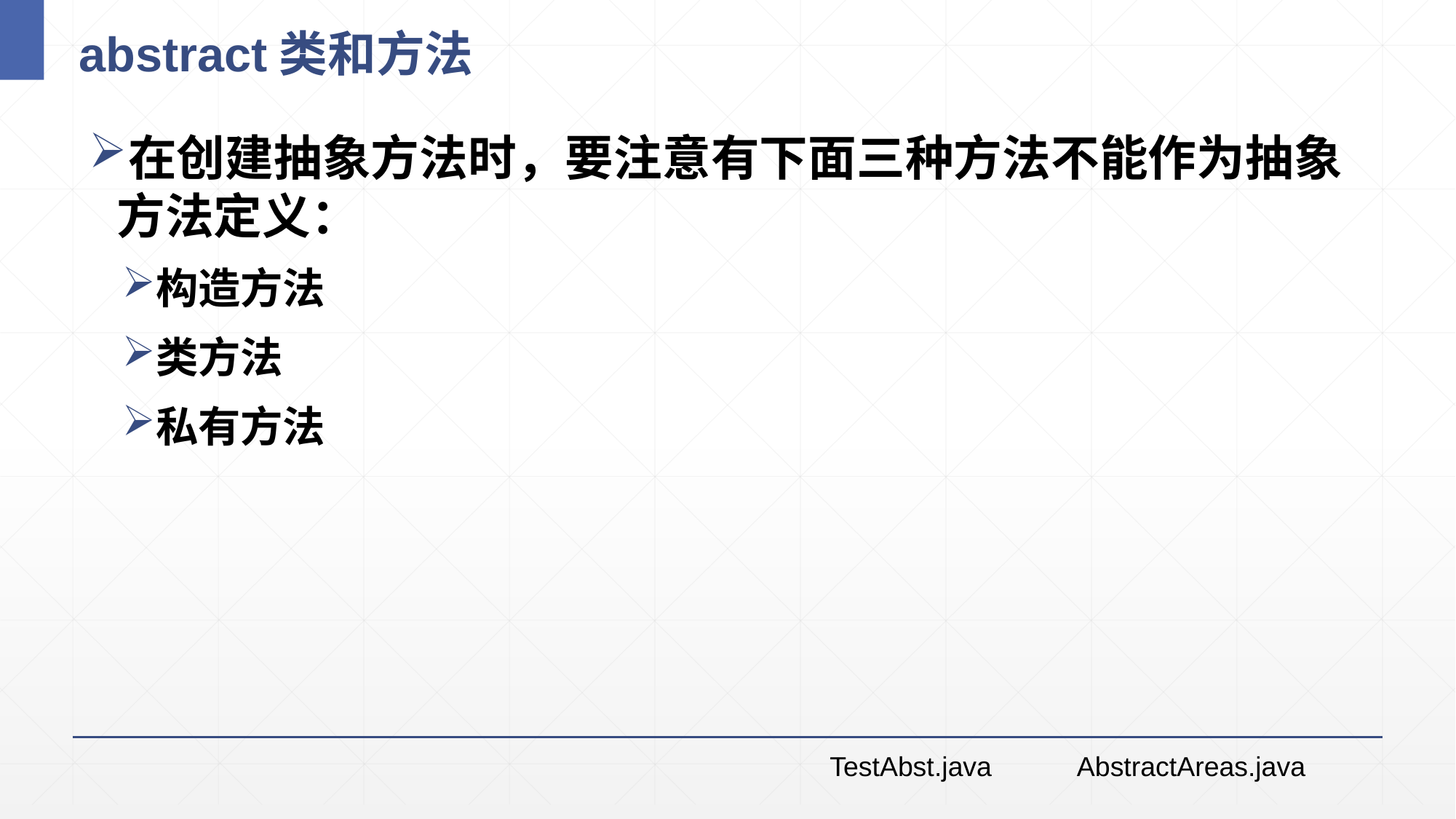

# abstract类和方法
在创建抽象方法时，要注意有下面三种方法不能作为抽象方法定义：
构造方法
类方法
私有方法

TestAbst.java
AbstractAreas.java